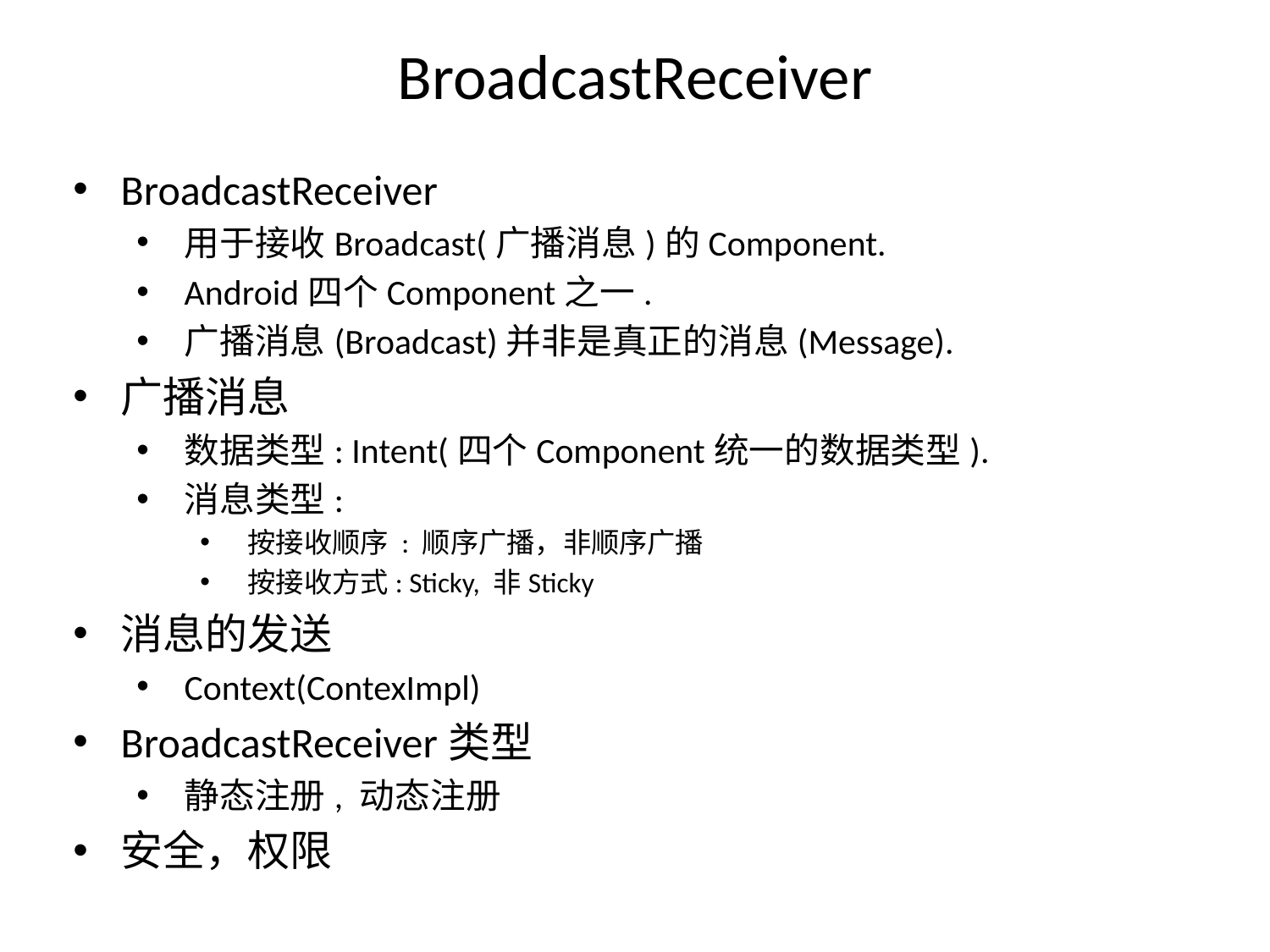

# BroadcastReceiver
BroadcastReceiver
用于接收Broadcast(广播消息)的Component.
Android四个Component之一.
广播消息(Broadcast)并非是真正的消息(Message).
广播消息
数据类型: Intent(四个Component统一的数据类型).
消息类型:
按接收顺序 : 顺序广播，非顺序广播
按接收方式: Sticky, 非Sticky
消息的发送
Context(ContexImpl)
BroadcastReceiver类型
静态注册, 动态注册
安全，权限